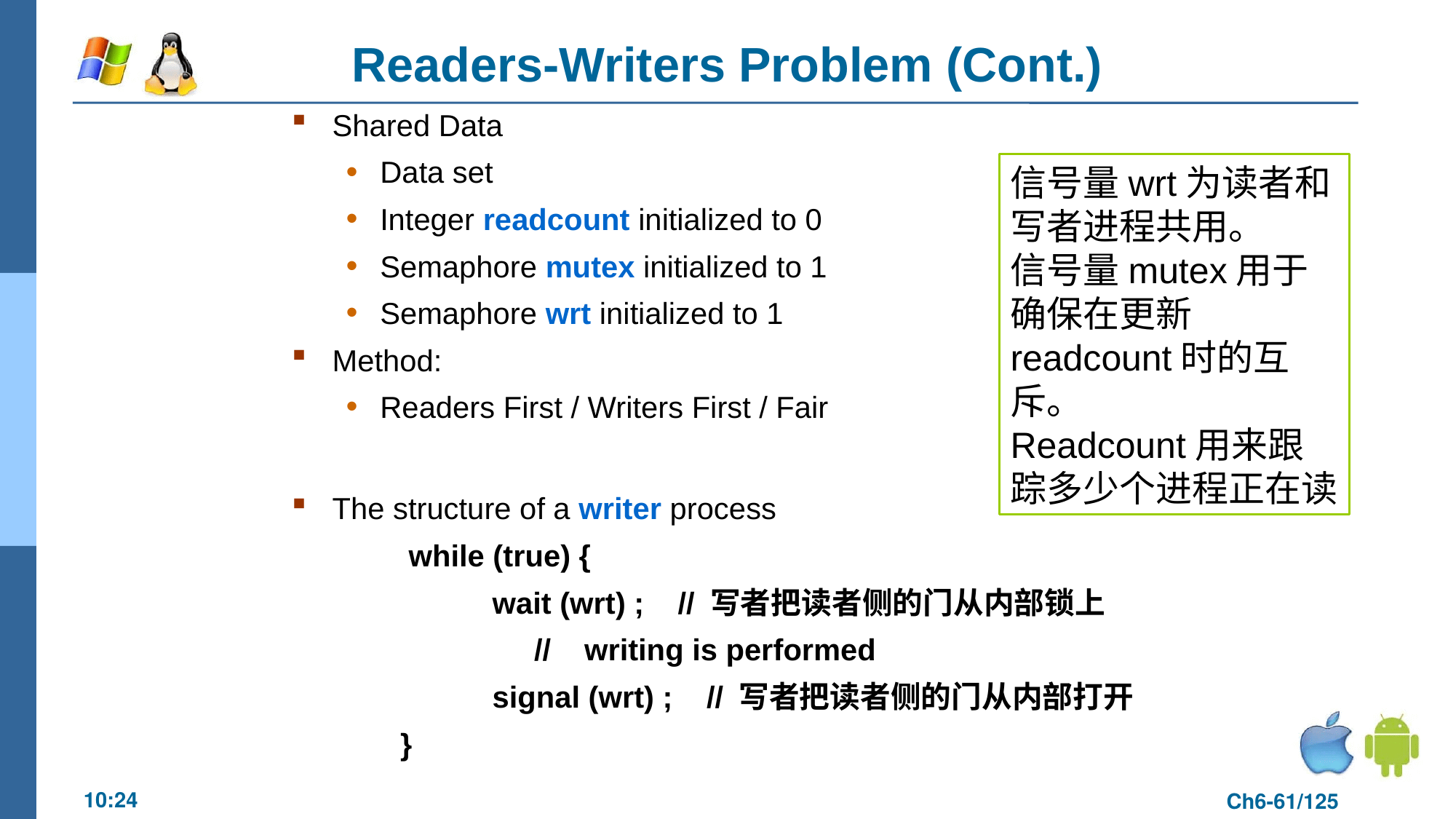

# Readers-Writers Problem (Cont.)
Shared Data
Data set
Integer readcount initialized to 0
Semaphore mutex initialized to 1
Semaphore wrt initialized to 1
Method:
Readers First / Writers First / Fair

The structure of a writer process
              while (true) {
                        wait (wrt) ;    // 写者把读者侧的门从内部锁上
                             //    writing is performed
                        signal (wrt) ;    // 写者把读者侧的门从内部打开
             }

信号量wrt为读者和写者进程共用。
信号量mutex用于确保在更新readcount时的互斥。
Readcount用来跟踪多少个进程正在读